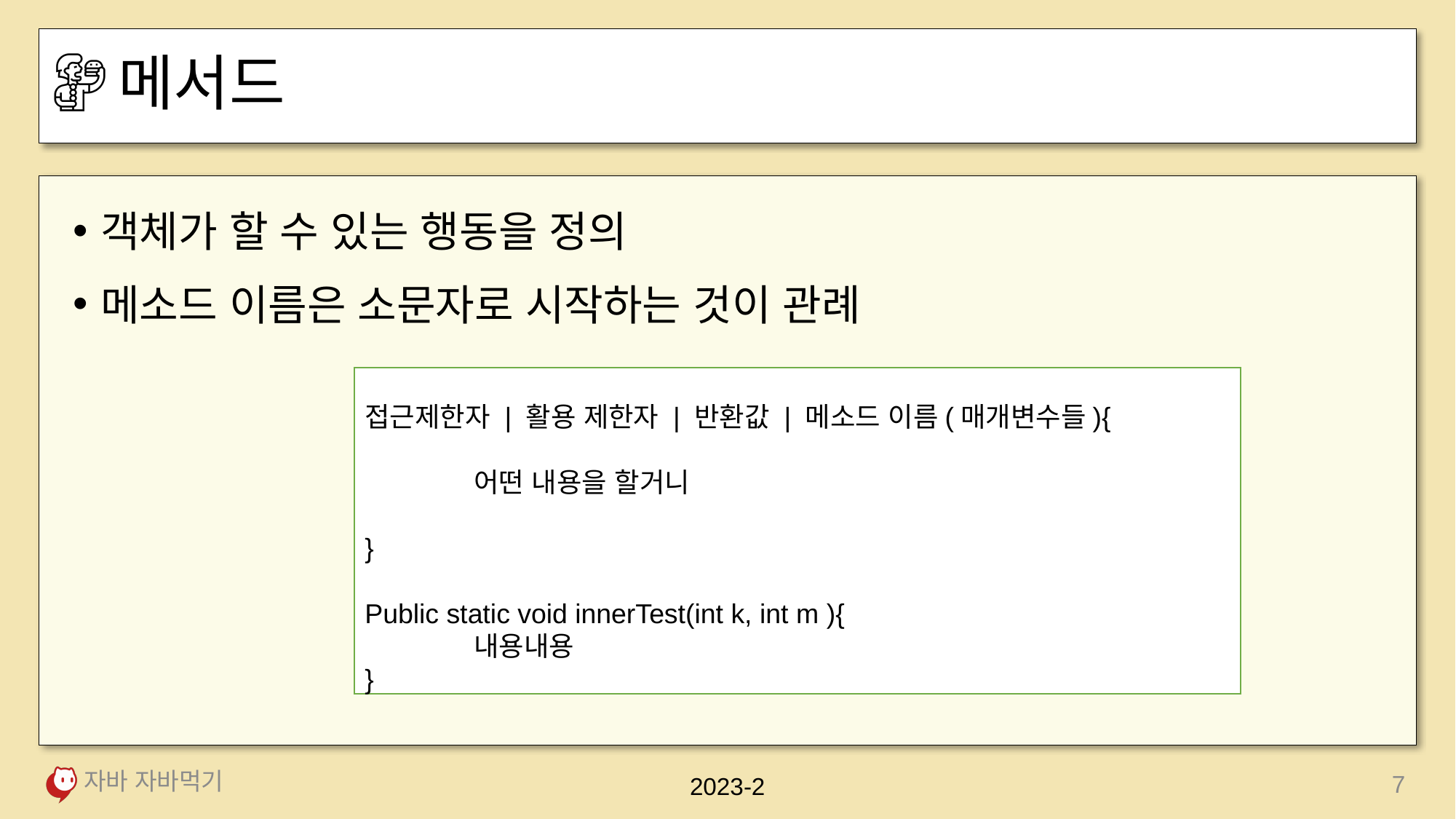

# 메서드
객체가 할 수 있는 행동을 정의
메소드 이름은 소문자로 시작하는 것이 관례

접근제한자 | 활용 제한자 | 반환값 | 메소드 이름(매개변수들){
	어떤 내용을 할거니
}

Public static void innerTest(int k, int m ){
	내용내용
}
자바 자바먹기
7